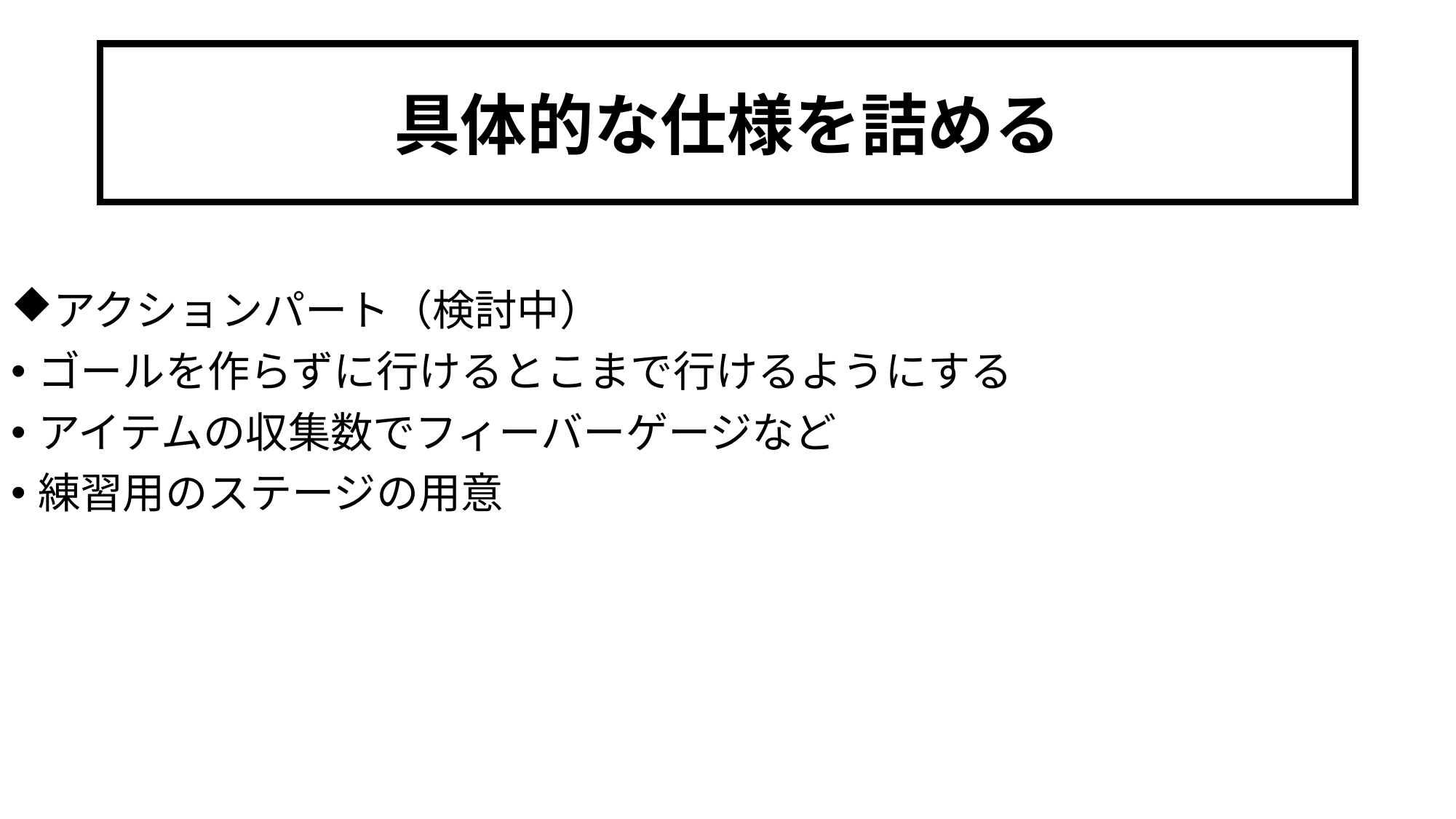

# 具体的な仕様を詰める

アクションパート（検討中）
ゴールを作らずに行けるとこまで行けるようにする
アイテムの収集数でフィーバーゲージなど
練習用のステージの用意